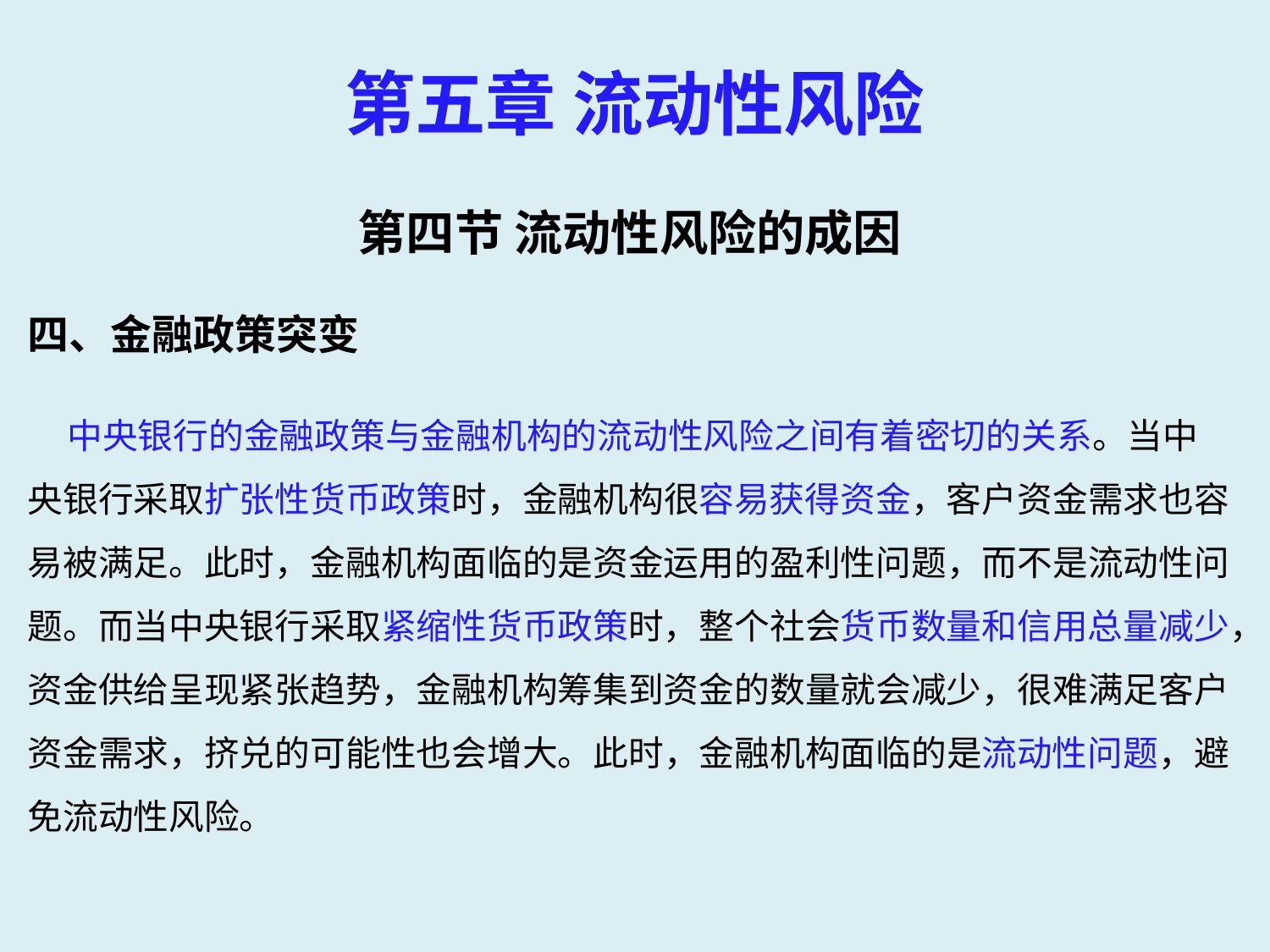

# 第五章 流动性风险
第四节 流动性风险的成因

四、金融政策突变
    中央银行的金融政策与金融机构的流动性风险之间有着密切的关系。当中央银行采取扩张性货币政策时，金融机构很容易获得资金，客户资金需求也容易被满足。此时，金融机构面临的是资金运用的盈利性问题，而不是流动性问题。而当中央银行采取紧缩性货币政策时，整个社会货币数量和信用总量减少，资金供给呈现紧张趋势，金融机构筹集到资金的数量就会减少，很难满足客户资金需求，挤兑的可能性也会增大。此时，金融机构面临的是流动性问题，避免流动性风险。